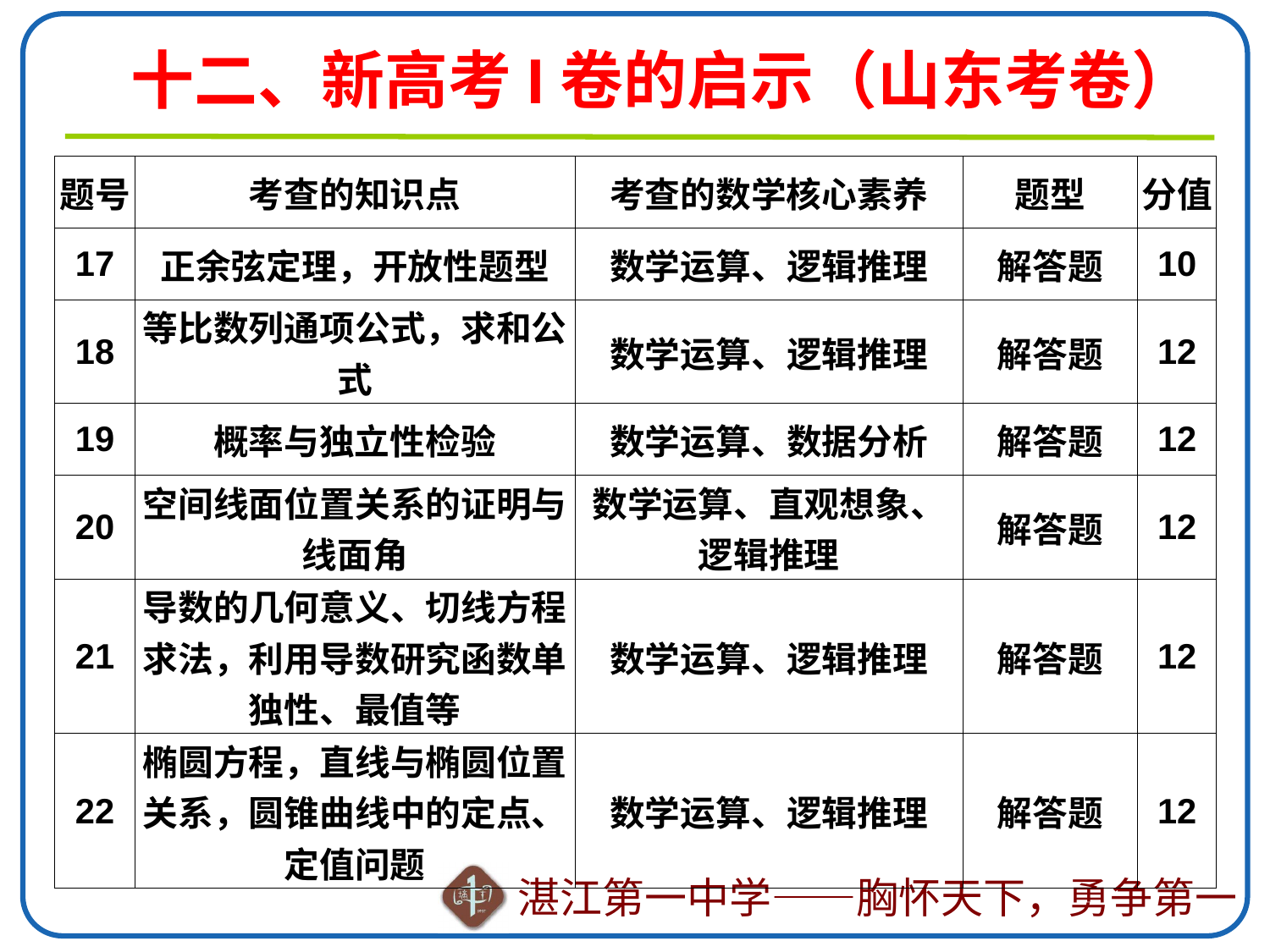

# 十二、新高考I卷的启示（山东考卷）
| 题号 | 考查的知识点 | 考查的数学核心素养 | 题型 | 分值 |
| --- | --- | --- | --- | --- |
| 17 | 正余弦定理，开放性题型 | 数学运算、逻辑推理 | 解答题 | 10 |
| 18 | 等比数列通项公式，求和公式 | 数学运算、逻辑推理 | 解答题 | 12 |
| 19 | 概率与独立性检验 | 数学运算、数据分析 | 解答题 | 12 |
| 20 | 空间线面位置关系的证明与线面角 | 数学运算、直观想象、 逻辑推理 | 解答题 | 12 |
| 21 | 导数的几何意义、切线方程求法，利用导数研究函数单独性、最值等 | 数学运算、逻辑推理 | 解答题 | 12 |
| 22 | 椭圆方程，直线与椭圆位置关系，圆锥曲线中的定点、定值问题 | 数学运算、逻辑推理 | 解答题 | 12 |
55